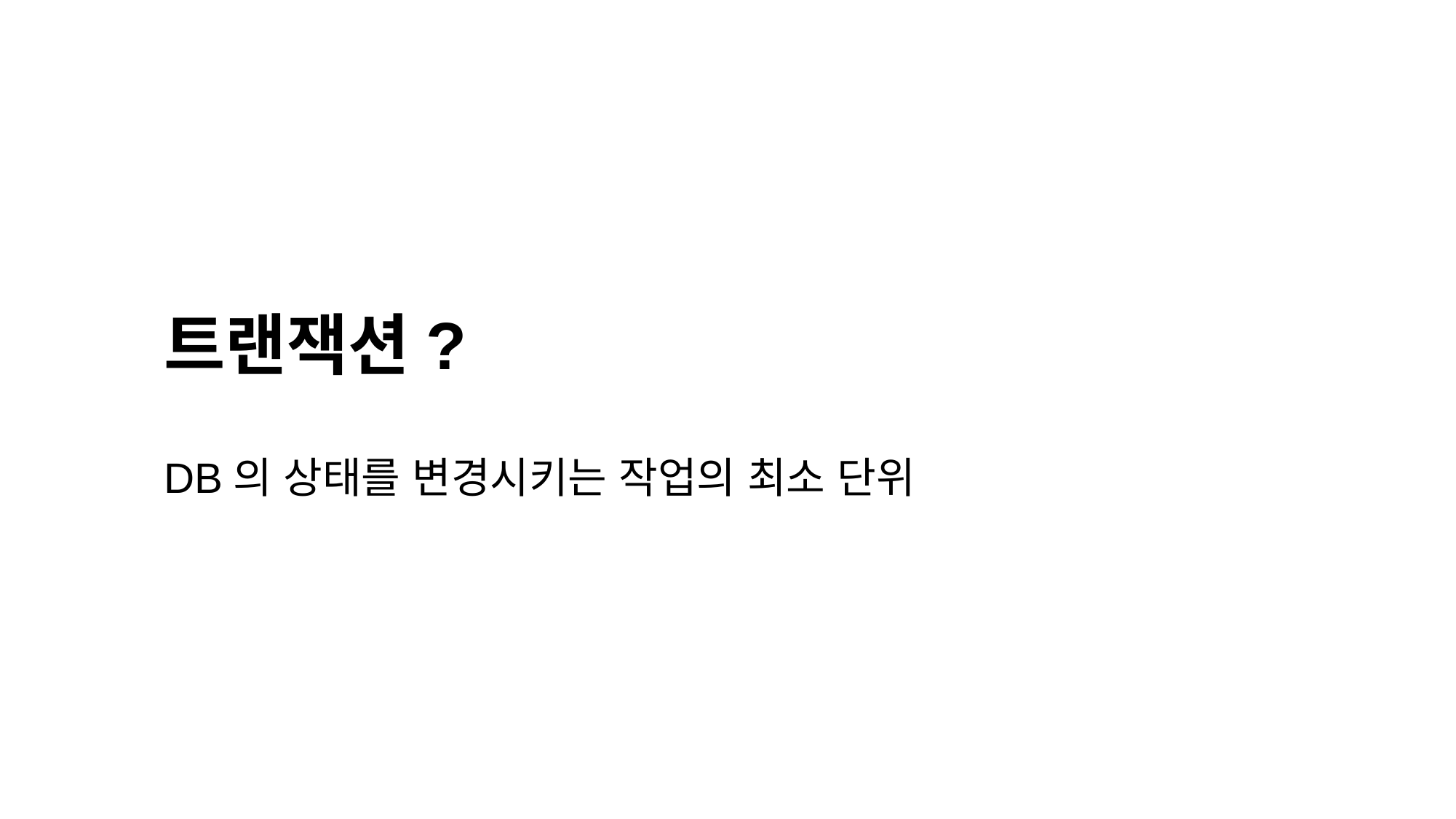

트랜잭션?

DB의 상태를 변경시키는 작업의 최소 단위